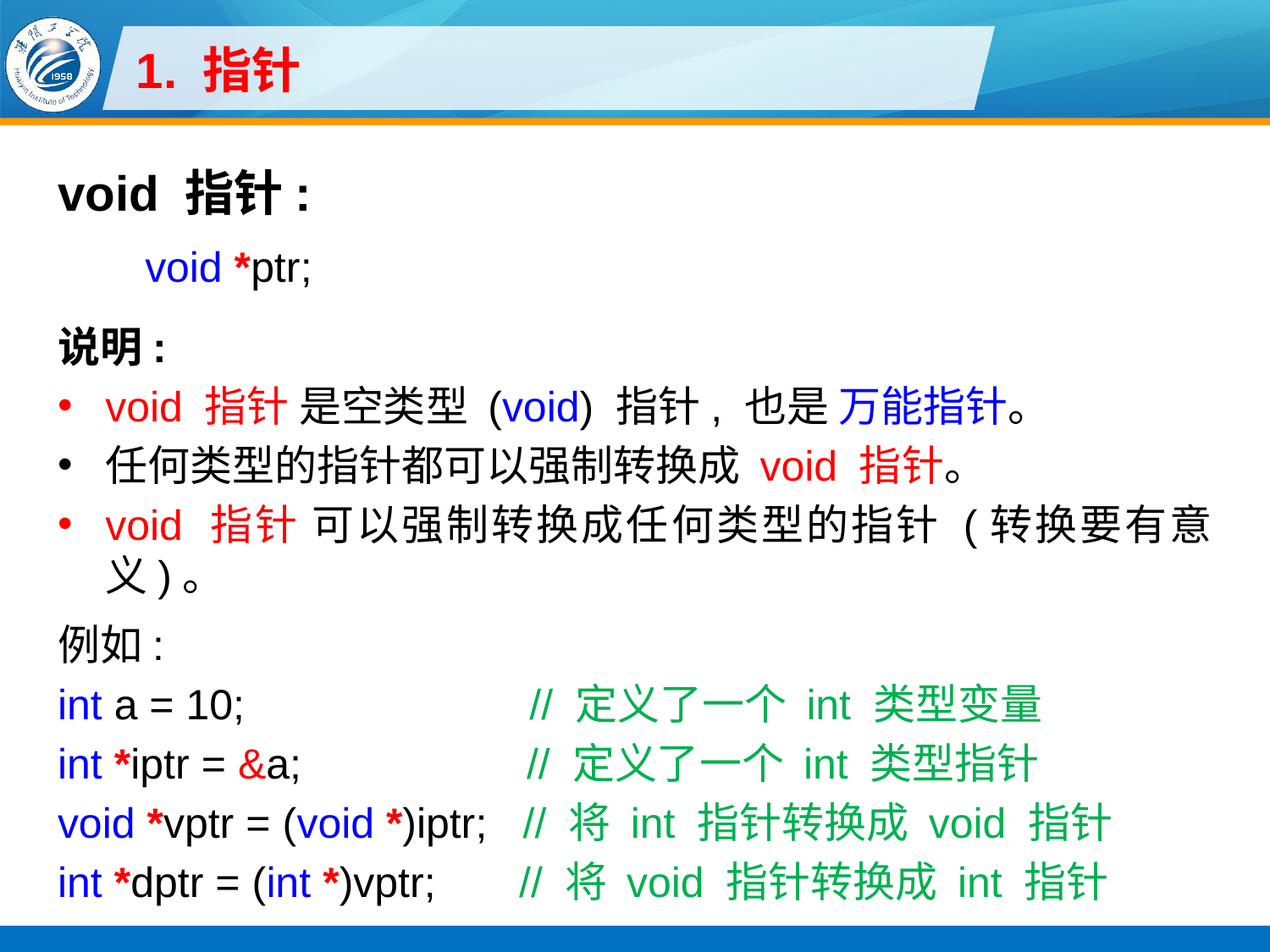

# 1. 指针
void 指针:
void *ptr;
说明:
void 指针 是空类型 (void) 指针, 也是 万能指针。
任何类型的指针都可以强制转换成 void 指针。
void 指针 可以强制转换成任何类型的指针 (转换要有意义)。
例如:
int a = 10;                        // 定义了一个 int 类型变量
int *iptr = &a;                   // 定义了一个 int 类型指针
void *vptr = (void *)iptr;   // 将 int 指针转换成 void 指针
int *dptr = (int *)vptr;       // 将 void 指针转换成 int 指针